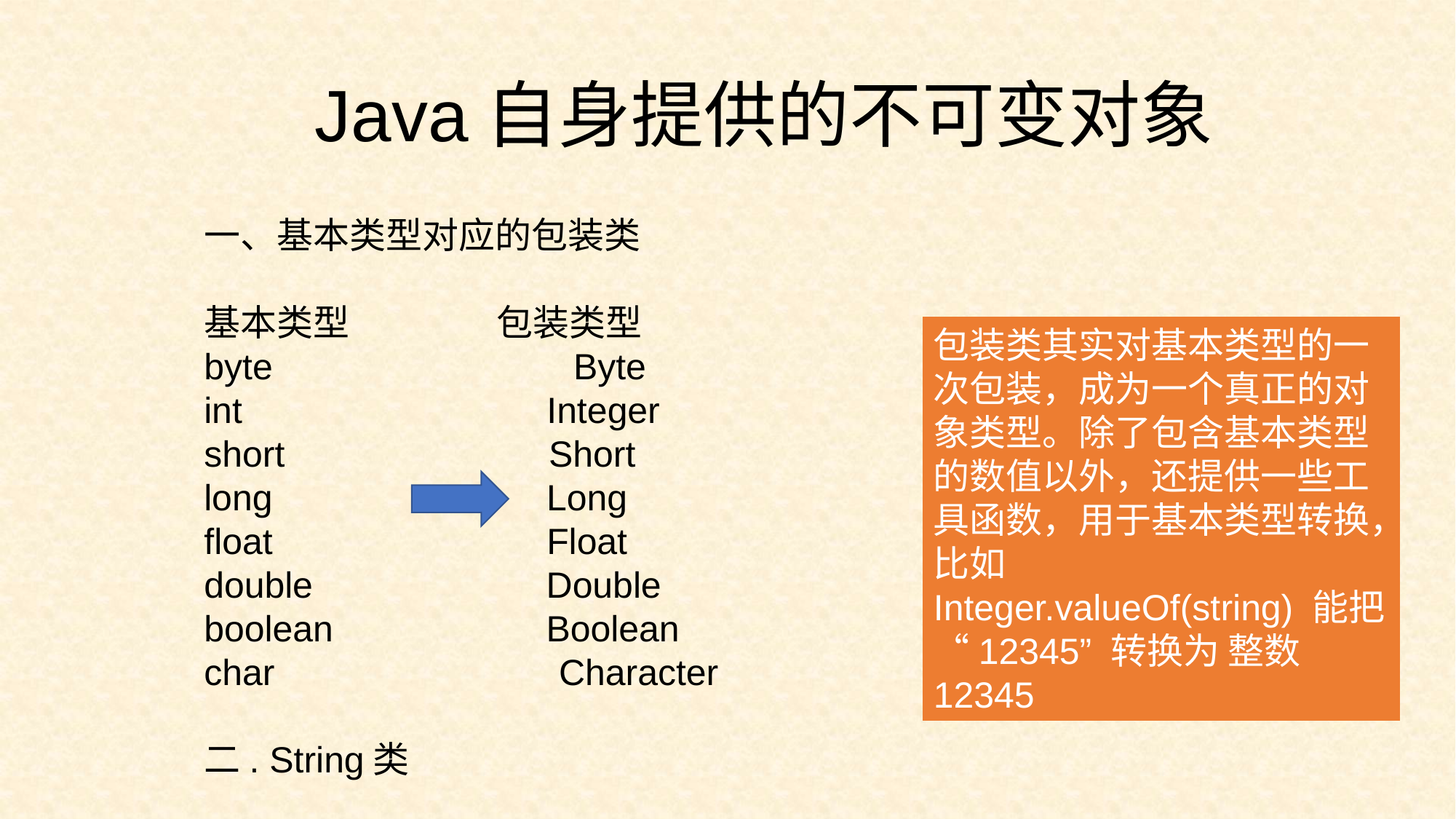

Java自身提供的不可变对象
一、基本类型对应的包装类

基本类型                  包装类型
byte  　　　　　　　 Byte
int                              Integer
short                          Short
long                           Long
float                           Float
double                       Double
boolean                     Boolean
char                            Character

二. String类
包装类其实对基本类型的一次包装，成为一个真正的对象类型。除了包含基本类型的数值以外，还提供一些工具函数，用于基本类型转换，比如
Integer.valueOf(string) 能把“12345” 转换为 整数12345